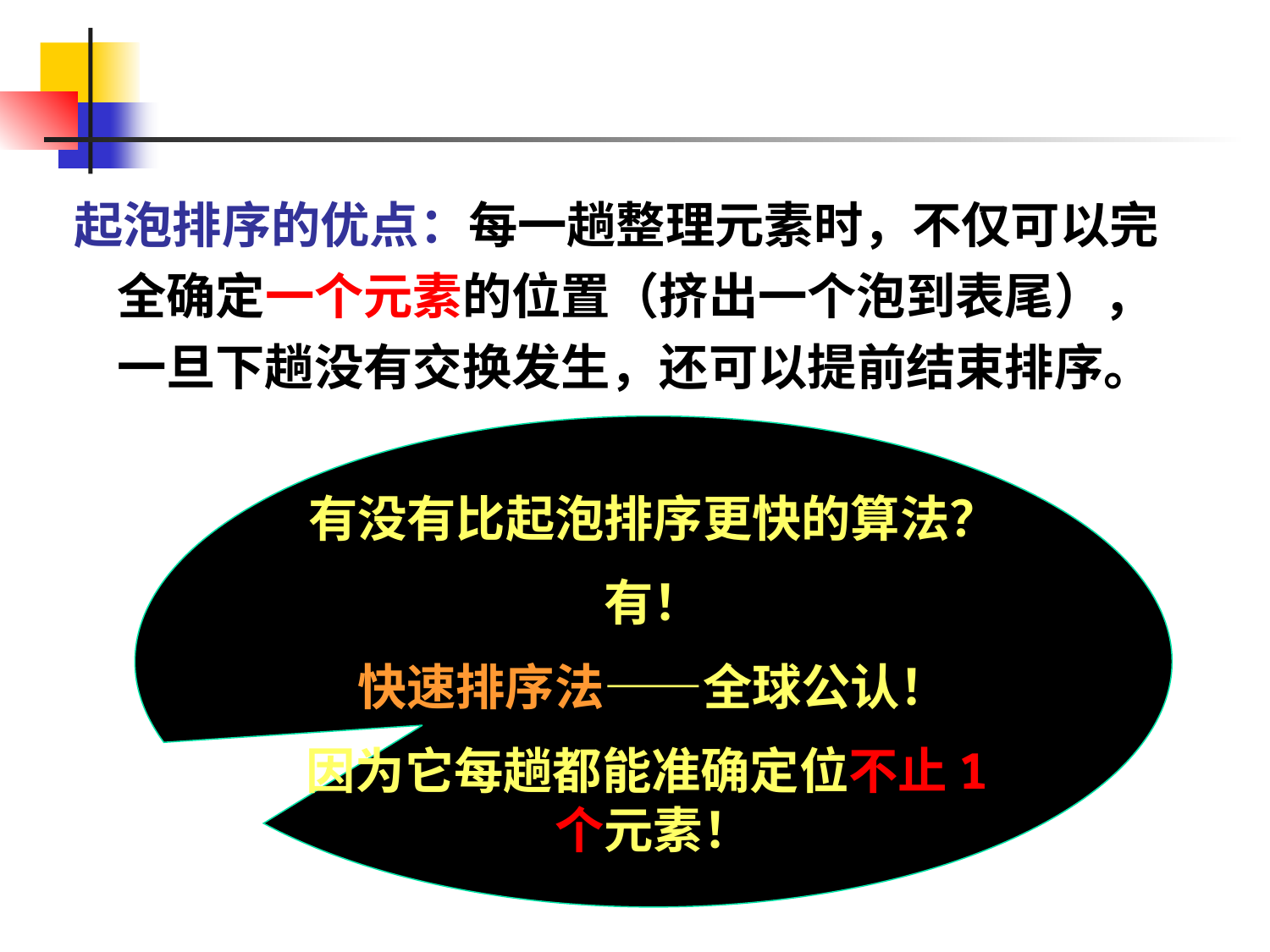

起泡排序的优点：每一趟整理元素时，不仅可以完全确定一个元素的位置（挤出一个泡到表尾），一旦下趟没有交换发生，还可以提前结束排序。
有没有比起泡排序更快的算法？
有！
快速排序法——全球公认！
因为它每趟都能准确定位不止1个元素！
19